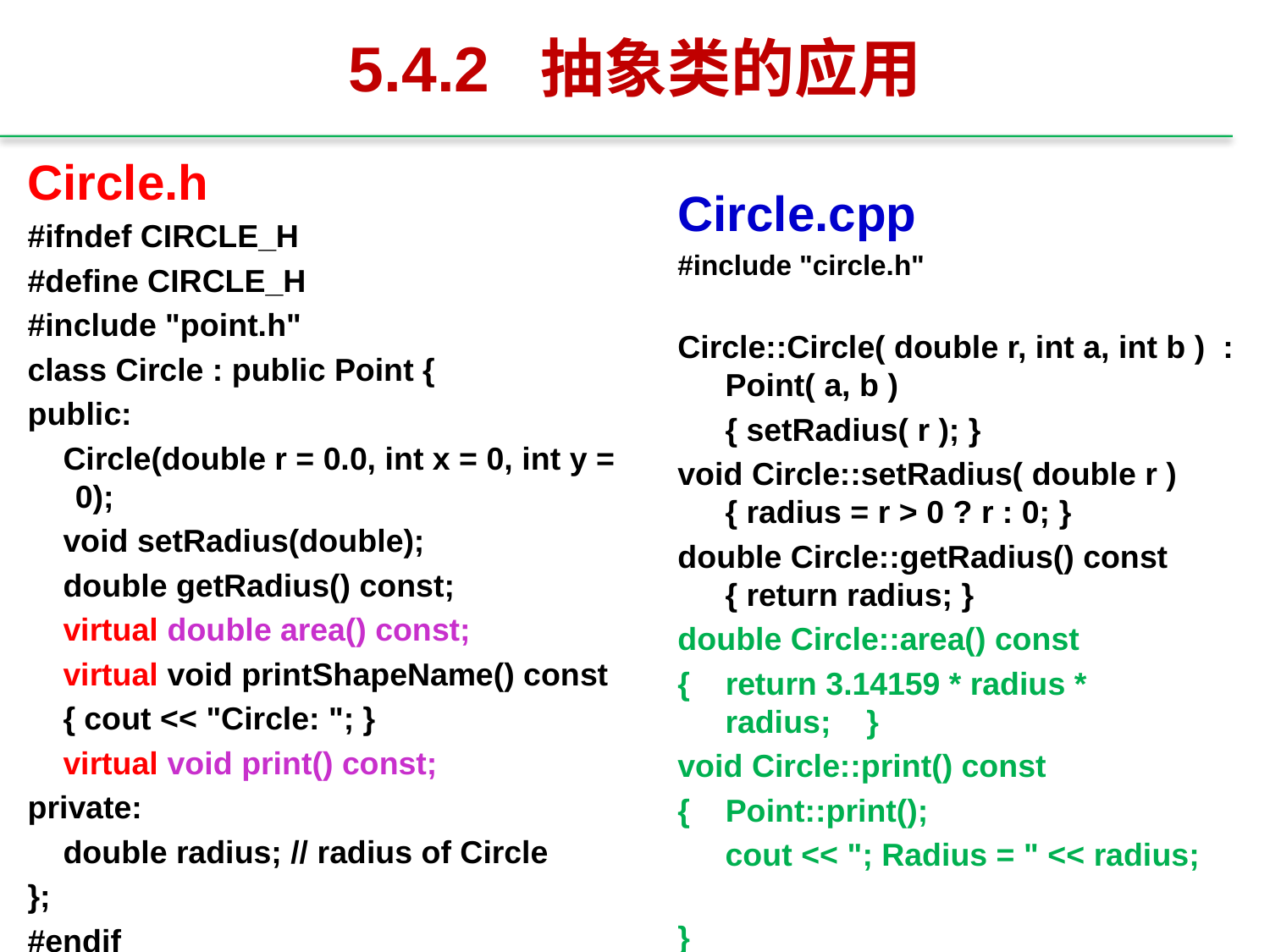

# 5.4.2  抽象类的应用
Circle.h
#ifndef CIRCLE_H
#define CIRCLE_H
#include "point.h"
class Circle : public Point {
public:
    Circle(double r = 0.0, int x = 0, int y = 0);
    void setRadius(double);
    double getRadius() const;
    virtual double area() const;
    virtual void printShapeName() const
    { cout << "Circle: "; }
    virtual void print() const;
private:
    double radius; // radius of Circle
};
#endif
Circle.cpp
#include "circle.h"

Circle::Circle( double r, int a, int b )  : Point( a, b )
 	{ setRadius( r ); }
void Circle::setRadius( double r ) { radius = r > 0 ? r : 0; }
double Circle::getRadius() const { return radius; }
double Circle::area() const
{    return 3.14159 * radius * radius;    }
void Circle::print() const
{    Point::print();
	cout << "; Radius = " << radius;
}